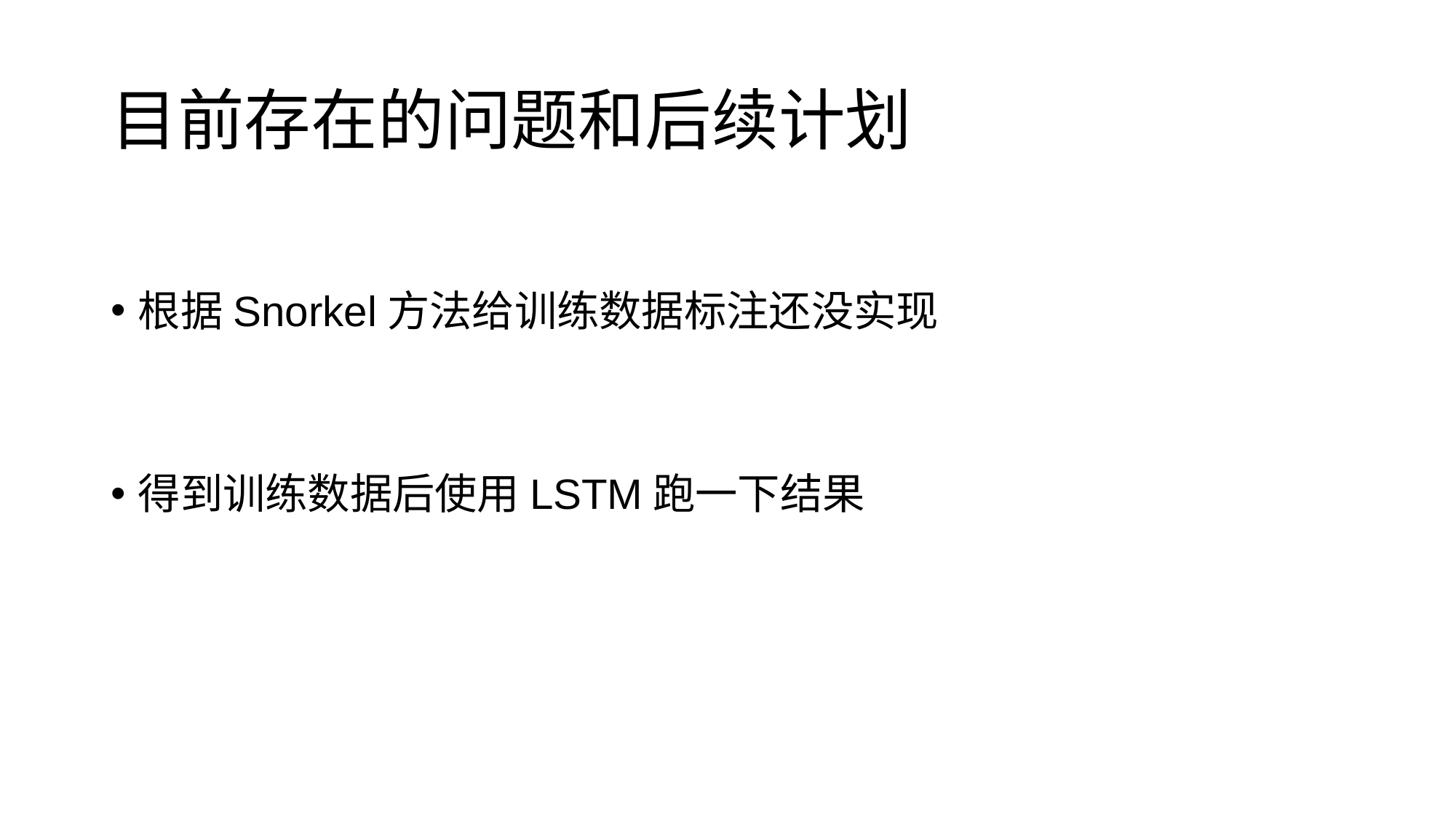

# 目前存在的问题和后续计划

根据Snorkel方法给训练数据标注还没实现

得到训练数据后使用LSTM跑一下结果